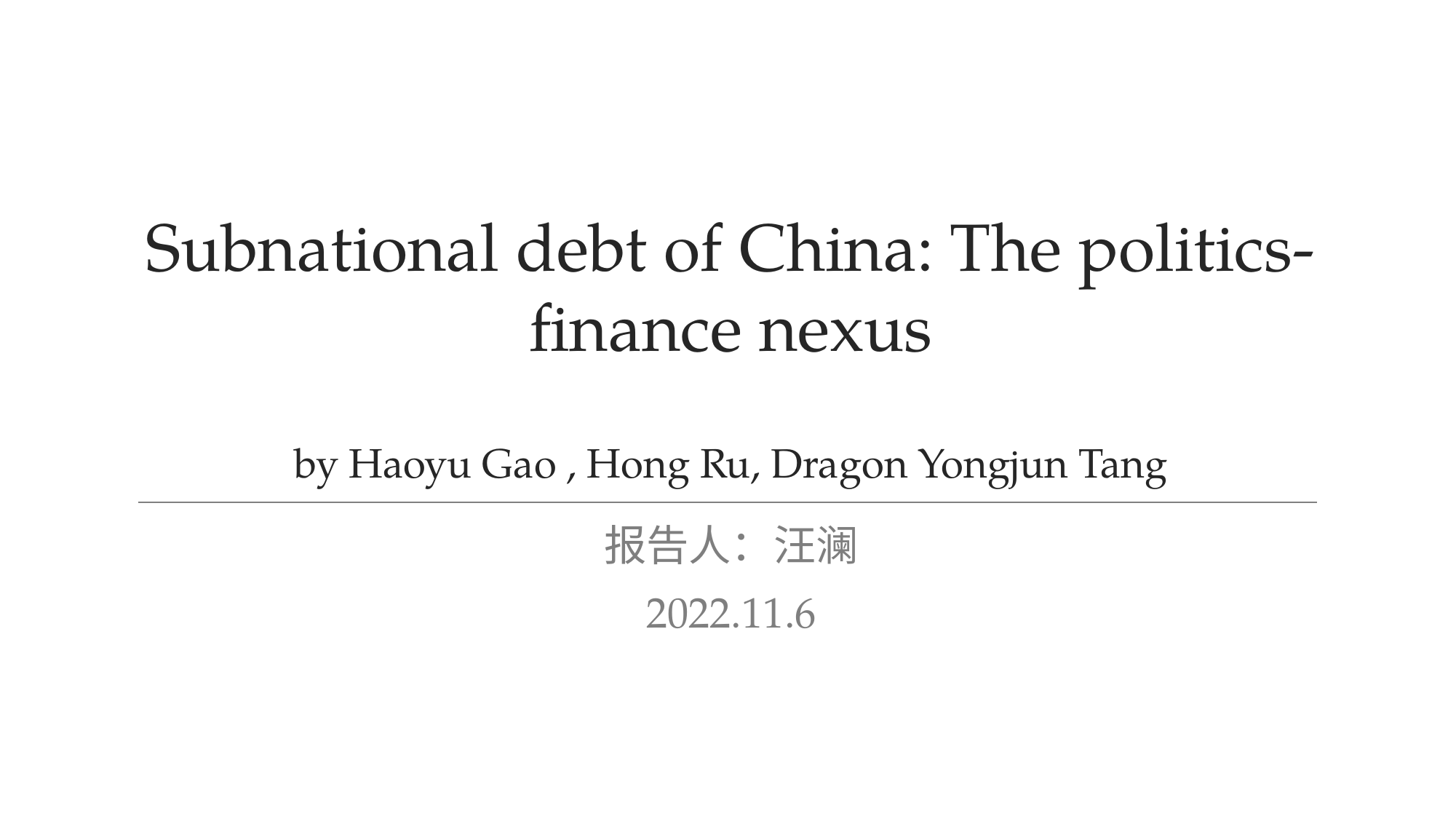

# Subnational debt of China: The politics-finance nexus by Haoyu Gao , Hong Ru, Dragon Yongjun Tang
报告人：汪澜
2022.11.6